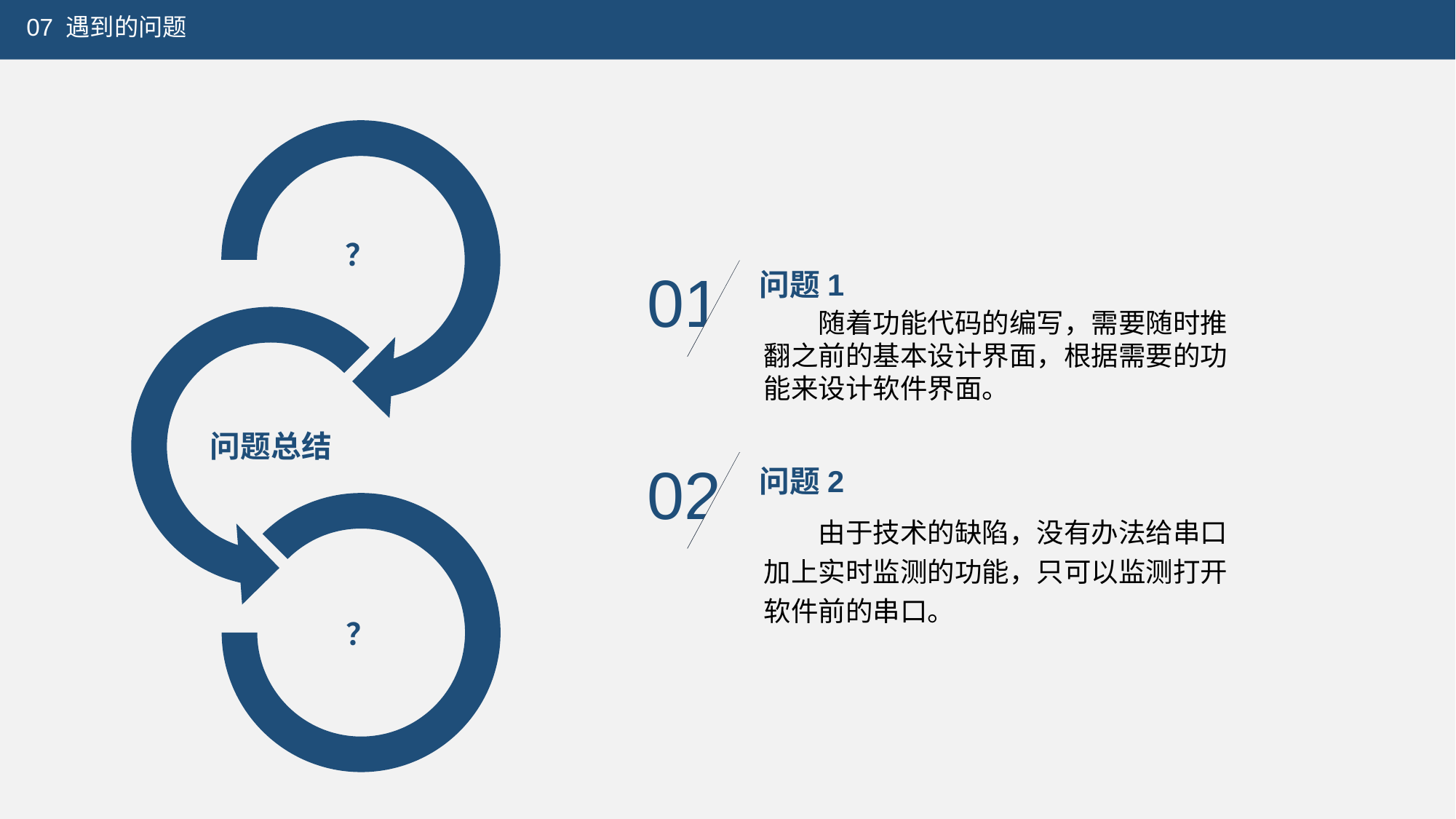

07 遇到的问题

？
问题1
01

随着功能代码的编写，需要随时推翻之前的基本设计界面，根据需要的功能来设计软件界面。
问题总结
问题2
02

由于技术的缺陷，没有办法给串口加上实时监测的功能，只可以监测打开软件前的串口。
？